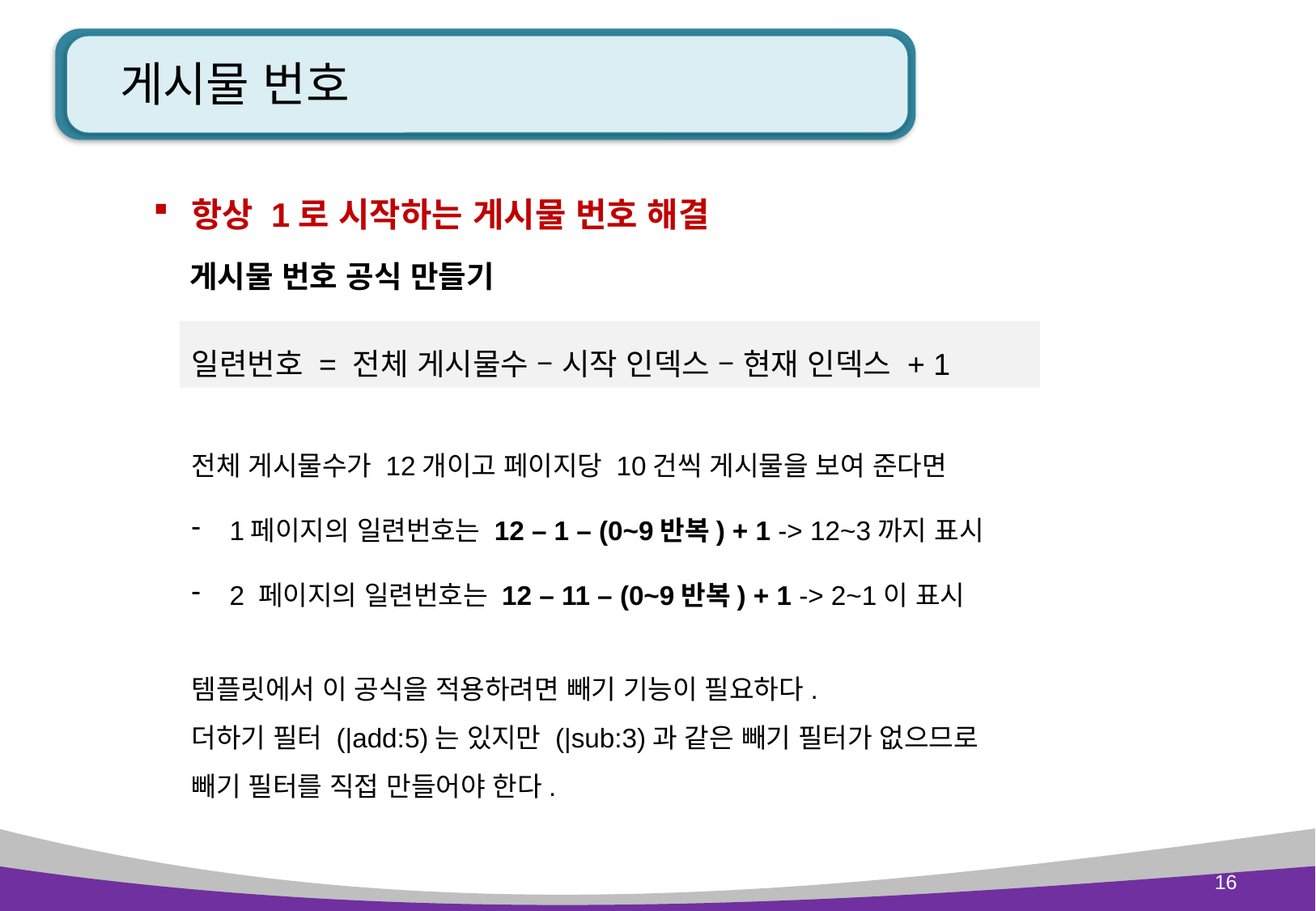

# 게시물 번호
항상 1로 시작하는 게시물 번호 해결
   게시물 번호 공식 만들기
일련번호 = 전체 게시물수 – 시작 인덱스 – 현재 인덱스 + 1
전체 게시물수가 12개이고 페이지당 10건씩 게시물을 보여 준다면
1페이지의 일련번호는 12 – 1 – (0~9반복) + 1 -> 12~3까지 표시
2 페이지의 일련번호는 12 – 11 – (0~9반복) + 1 -> 2~1이 표시
템플릿에서 이 공식을 적용하려면 빼기 기능이 필요하다.
더하기 필터 (|add:5)는 있지만 (|sub:3)과 같은 빼기 필터가 없으므로
빼기 필터를 직접 만들어야 한다.
16